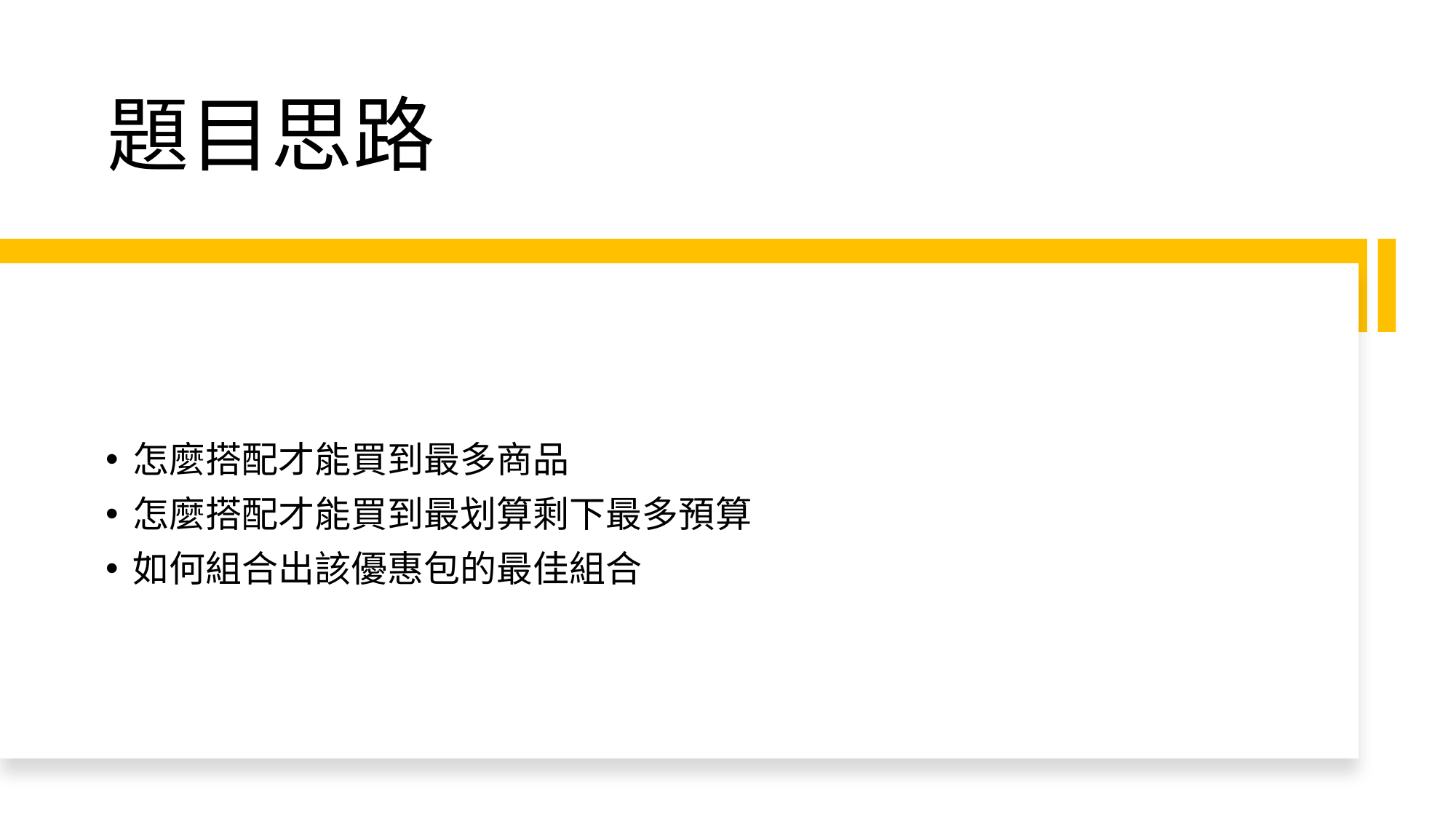

# 題目思路

怎麼搭配才能買到最多商品
怎麼搭配才能買到最划算剩下最多預算
如何組合出該優惠包的最佳組合